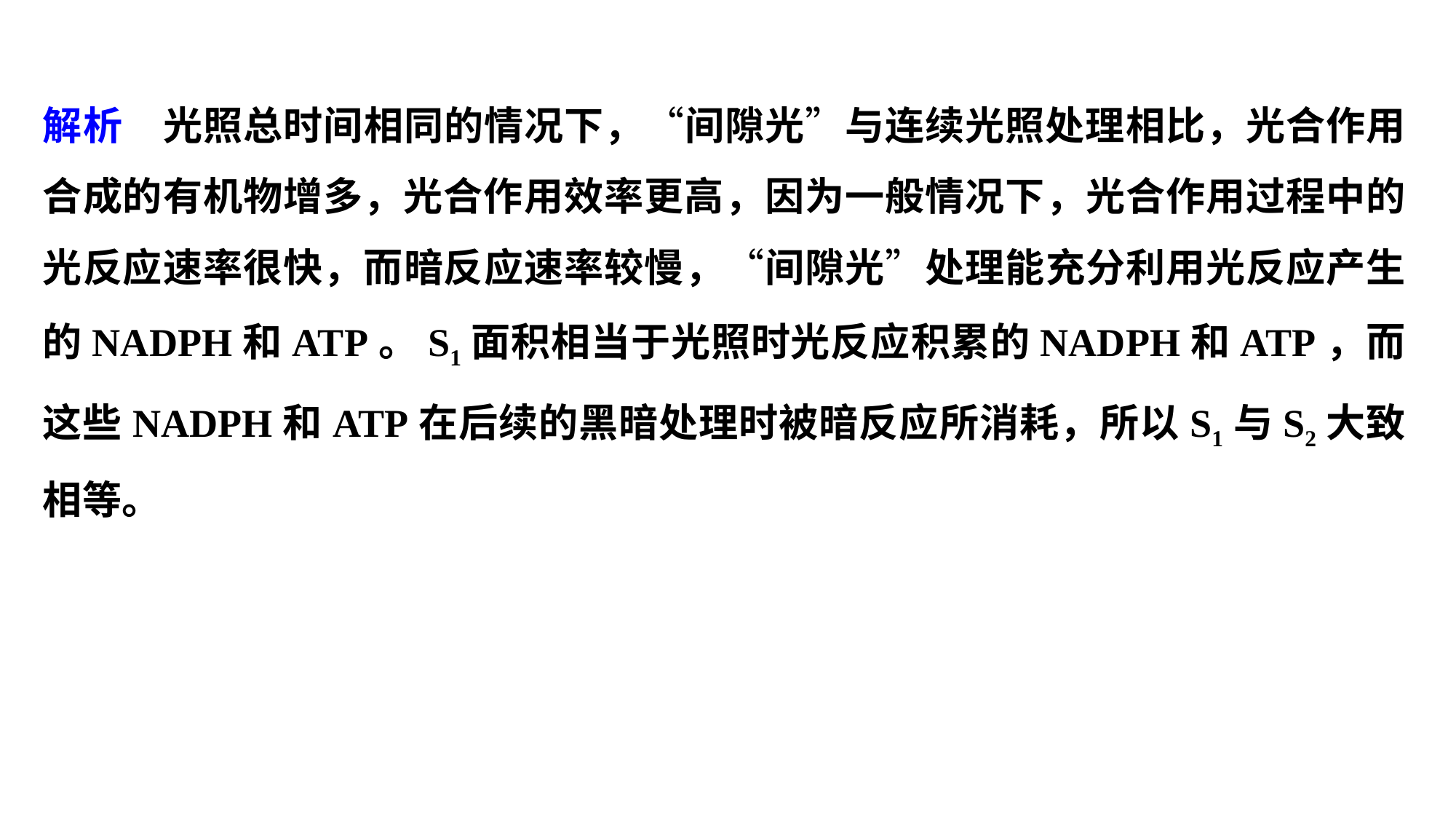

解析　光照总时间相同的情况下，“间隙光”与连续光照处理相比，光合作用合成的有机物增多，光合作用效率更高，因为一般情况下，光合作用过程中的光反应速率很快，而暗反应速率较慢，“间隙光”处理能充分利用光反应产生的NADPH和ATP。S1面积相当于光照时光反应积累的NADPH和ATP，而这些NADPH和ATP在后续的黑暗处理时被暗反应所消耗，所以S1与S2大致相等。